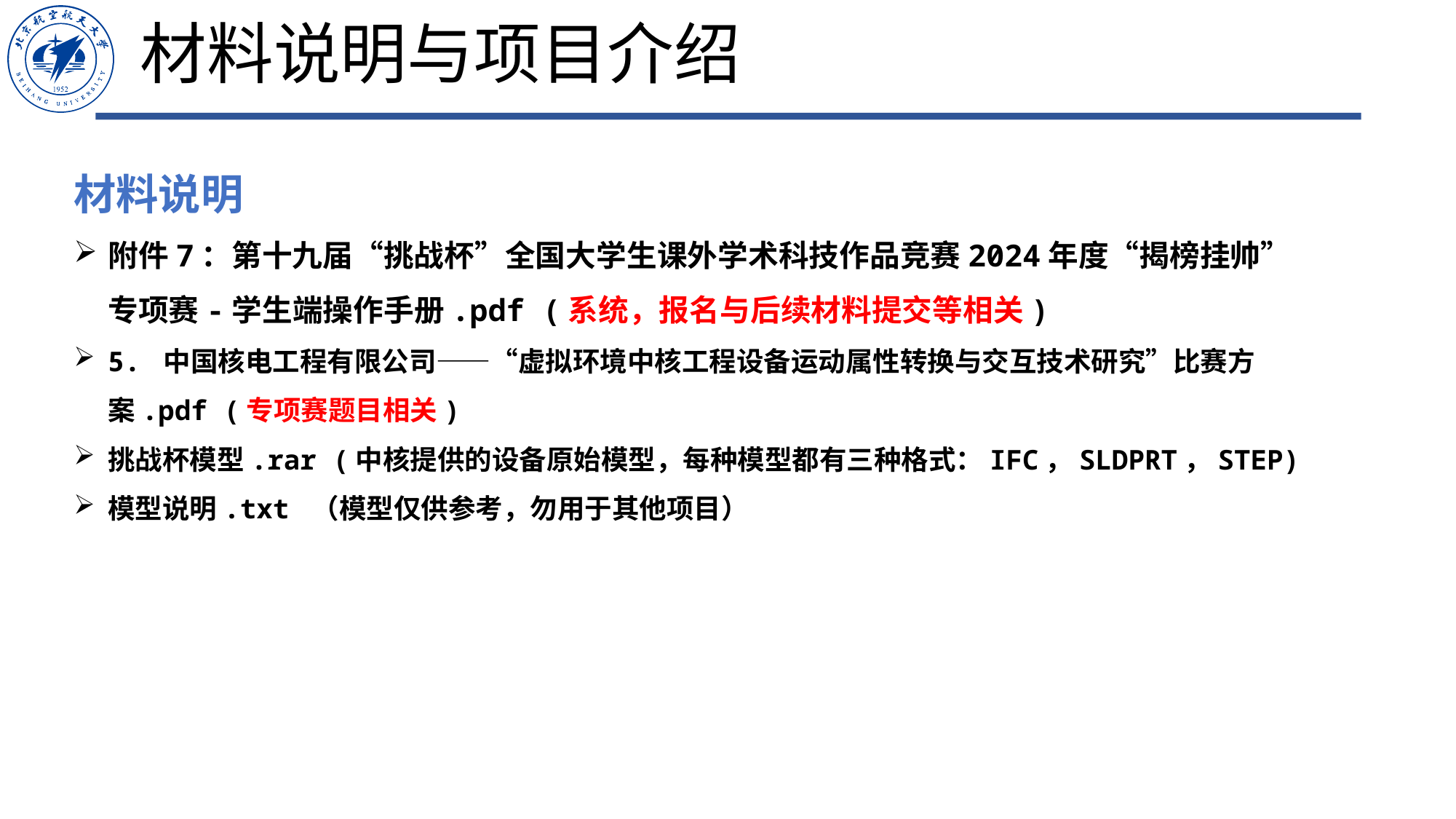

# 材料说明与项目介绍
材料说明
附件7：第十九届“挑战杯”全国大学生课外学术科技作品竞赛2024年度“揭榜挂帅”专项赛-学生端操作手册.pdf (系统，报名与后续材料提交等相关)
5. 中国核电工程有限公司——“虚拟环境中核工程设备运动属性转换与交互技术研究”比赛方案.pdf (专项赛题目相关)
挑战杯模型.rar (中核提供的设备原始模型，每种模型都有三种格式：IFC，SLDPRT，STEP)
模型说明.txt （模型仅供参考，勿用于其他项目）